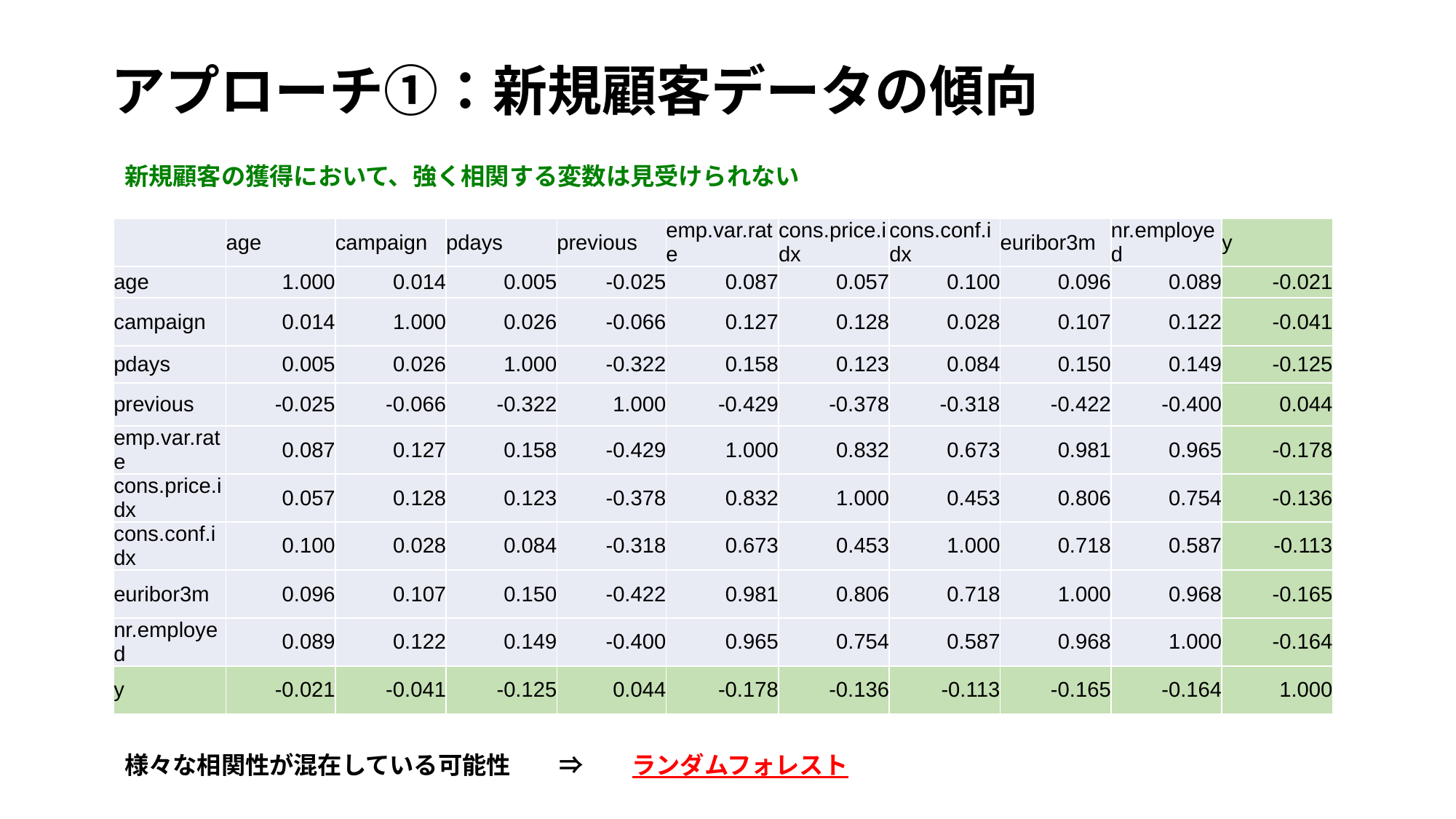

# アプローチ①：新規顧客データの傾向
新規顧客の獲得において、強く相関する変数は見受けられない
|  | age | campaign | pdays | previous | emp.var.rate | cons.price.idx | cons.conf.idx | euribor3m | nr.employed | y |
| --- | --- | --- | --- | --- | --- | --- | --- | --- | --- | --- |
| age | 1.000 | 0.014 | 0.005 | -0.025 | 0.087 | 0.057 | 0.100 | 0.096 | 0.089 | -0.021 |
| campaign | 0.014 | 1.000 | 0.026 | -0.066 | 0.127 | 0.128 | 0.028 | 0.107 | 0.122 | -0.041 |
| pdays | 0.005 | 0.026 | 1.000 | -0.322 | 0.158 | 0.123 | 0.084 | 0.150 | 0.149 | -0.125 |
| previous | -0.025 | -0.066 | -0.322 | 1.000 | -0.429 | -0.378 | -0.318 | -0.422 | -0.400 | 0.044 |
| emp.var.rate | 0.087 | 0.127 | 0.158 | -0.429 | 1.000 | 0.832 | 0.673 | 0.981 | 0.965 | -0.178 |
| cons.price.idx | 0.057 | 0.128 | 0.123 | -0.378 | 0.832 | 1.000 | 0.453 | 0.806 | 0.754 | -0.136 |
| cons.conf.idx | 0.100 | 0.028 | 0.084 | -0.318 | 0.673 | 0.453 | 1.000 | 0.718 | 0.587 | -0.113 |
| euribor3m | 0.096 | 0.107 | 0.150 | -0.422 | 0.981 | 0.806 | 0.718 | 1.000 | 0.968 | -0.165 |
| nr.employed | 0.089 | 0.122 | 0.149 | -0.400 | 0.965 | 0.754 | 0.587 | 0.968 | 1.000 | -0.164 |
| y | -0.021 | -0.041 | -0.125 | 0.044 | -0.178 | -0.136 | -0.113 | -0.165 | -0.164 | 1.000 |
様々な相関性が混在している可能性　　⇒　　ランダムフォレスト